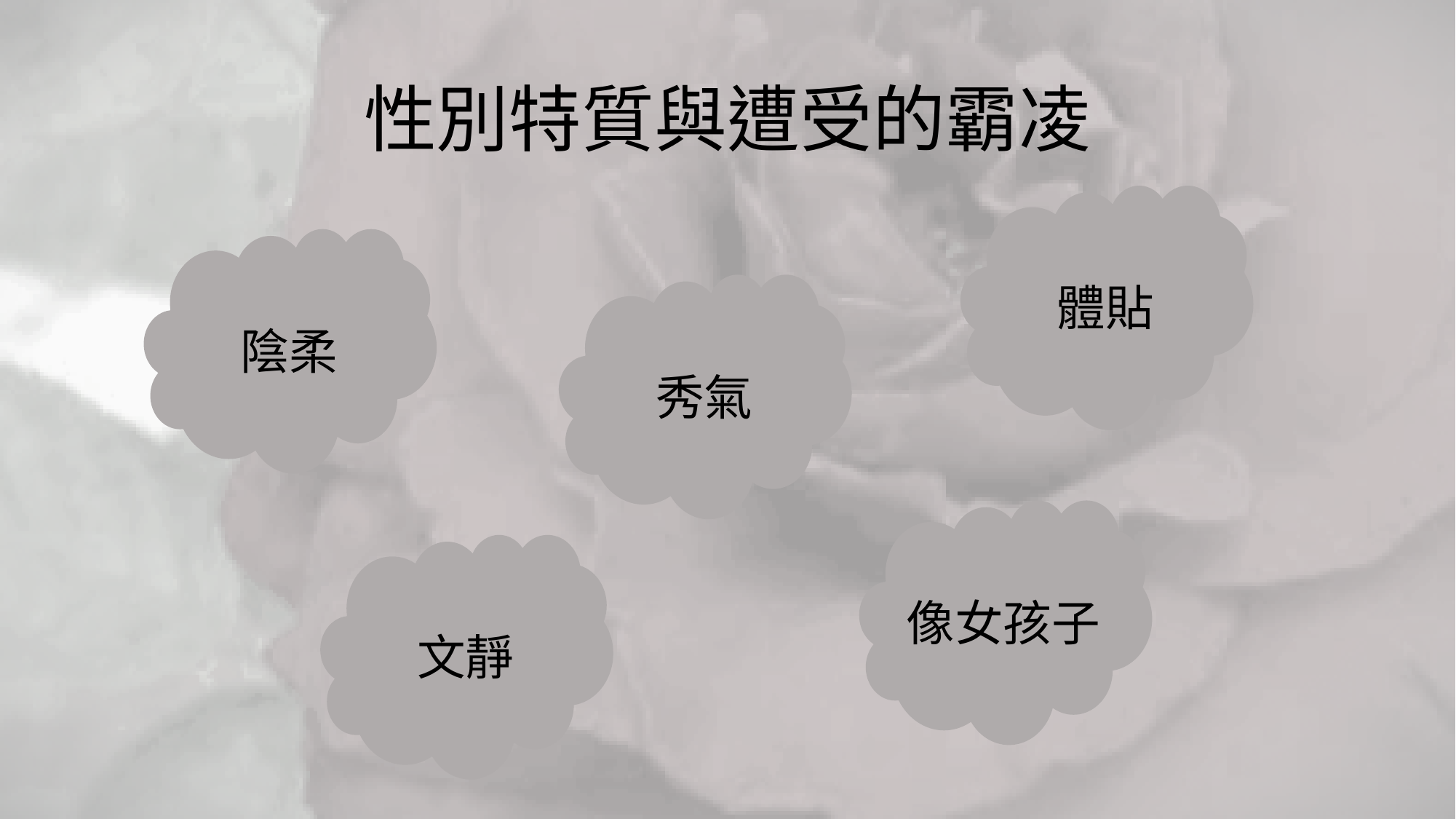

# 性別特質與遭受的霸凌

體貼

陰柔

秀氣

像女孩子

文靜